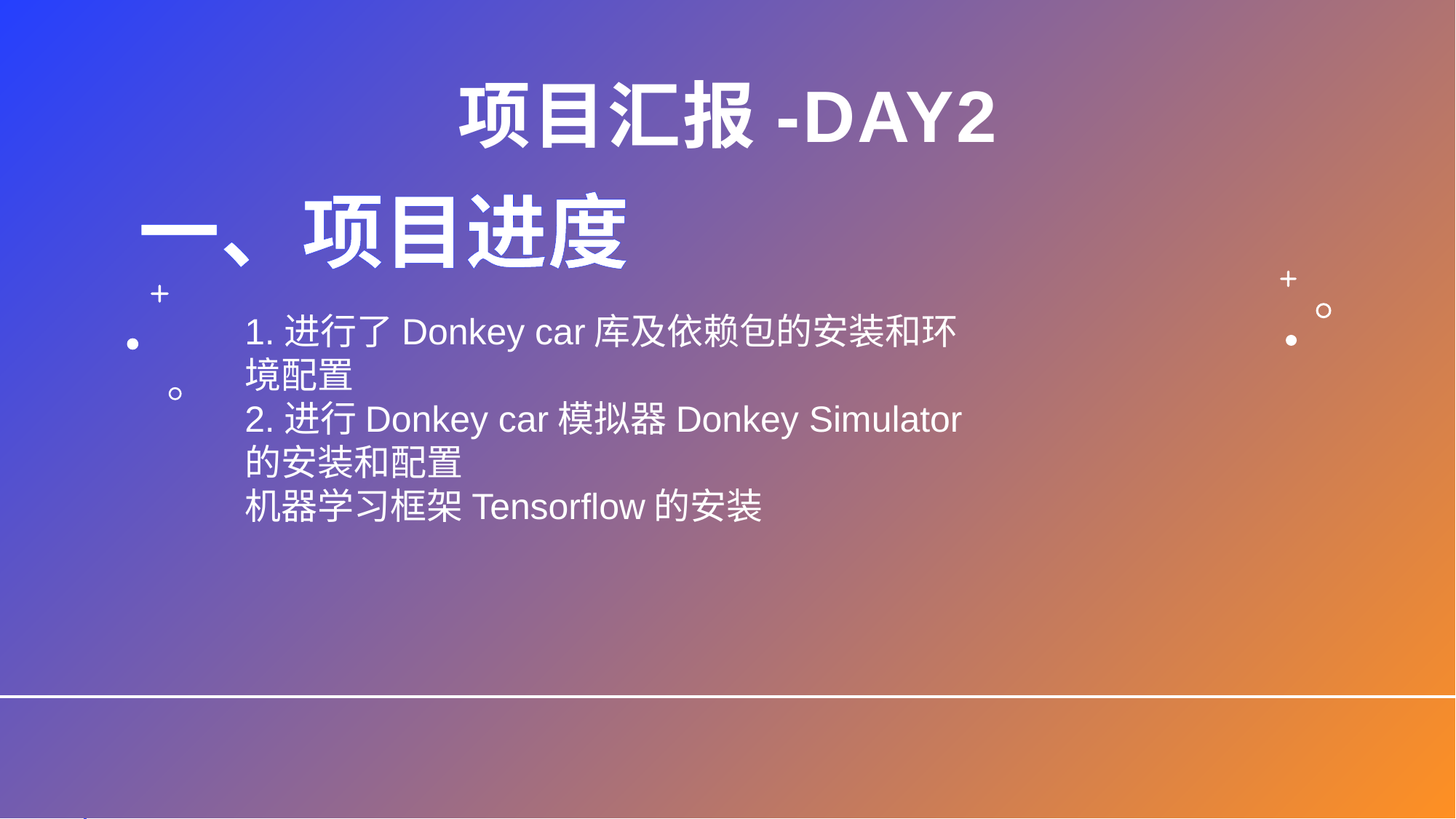

# 项目汇报-Day2
一、项目进度

1.进行了Donkey car库及依赖包的安装和环境配置
2.进行Donkey car模拟器Donkey Simulator的安装和配置
机器学习框架Tensorflow的安装